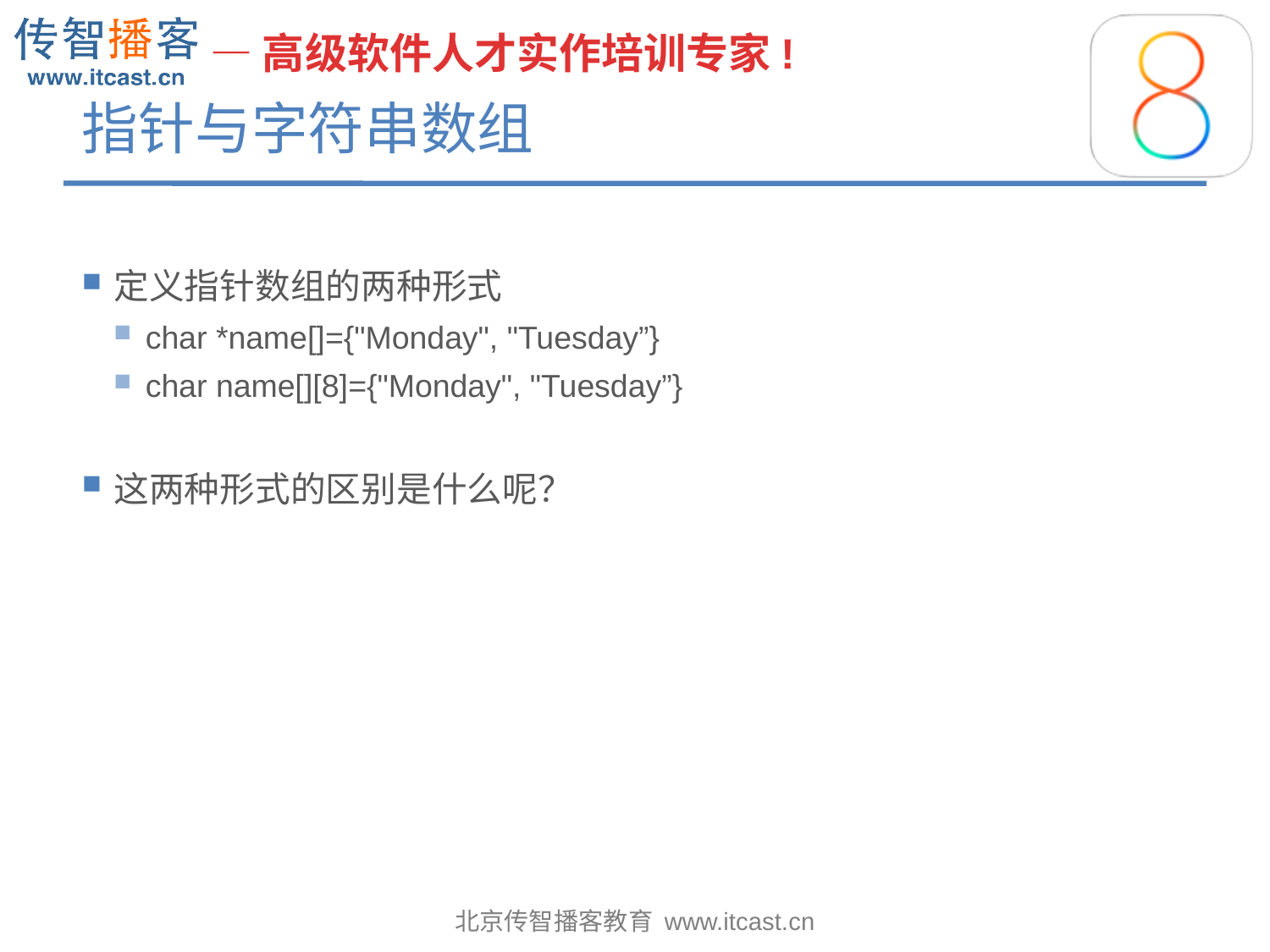

# 指针与字符串数组

定义指针数组的两种形式
char *name[]={"Monday", "Tuesday”}
char name[][8]={"Monday", "Tuesday”}

这两种形式的区别是什么呢？